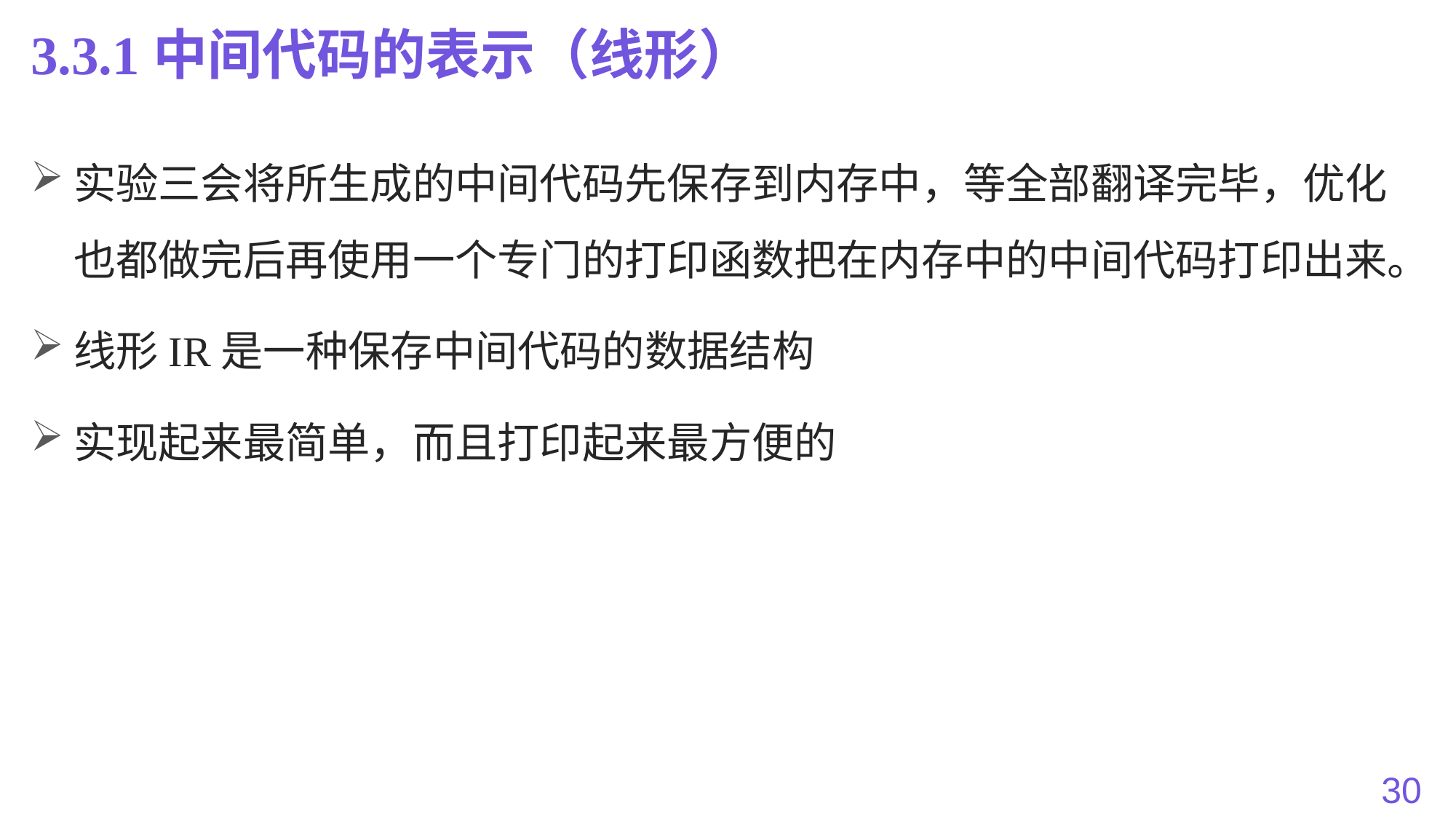

# 3.3.1中间代码的表示（线形）
实验三会将所生成的中间代码先保存到内存中，等全部翻译完毕，优化也都做完后再使用一个专门的打印函数把在内存中的中间代码打印出来。
线形IR是一种保存中间代码的数据结构
实现起来最简单，而且打印起来最方便的
30